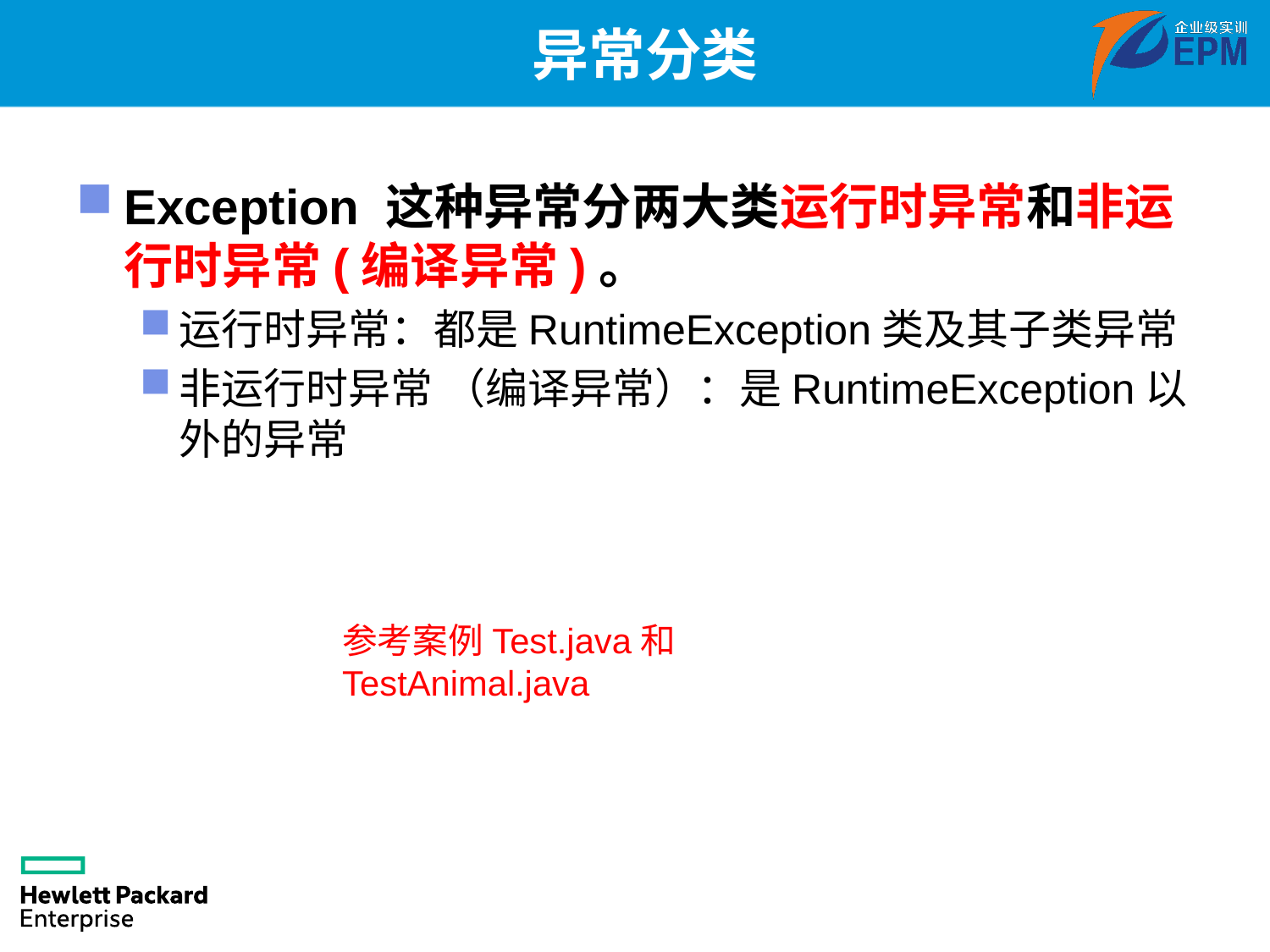

# 异常分类
Exception 这种异常分两大类运行时异常和非运行时异常(编译异常)。
运行时异常：都是RuntimeException类及其子类异常
非运行时异常 （编译异常）：是RuntimeException以外的异常
参考案例Test.java和TestAnimal.java